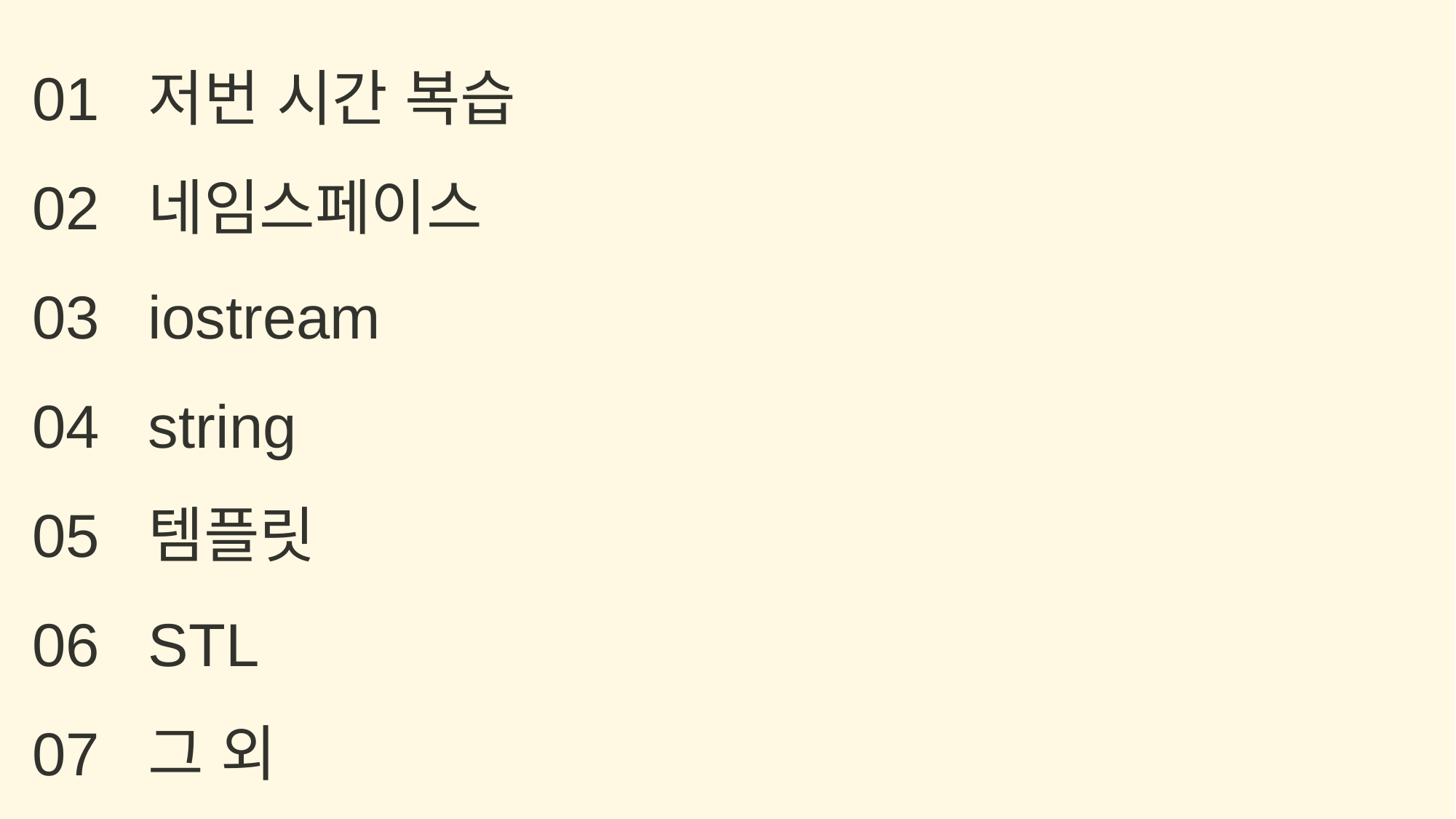

저번 시간 복습
네임스페이스
iostream
string
템플릿
STL
그 외
01
02
03
04
05
06
07